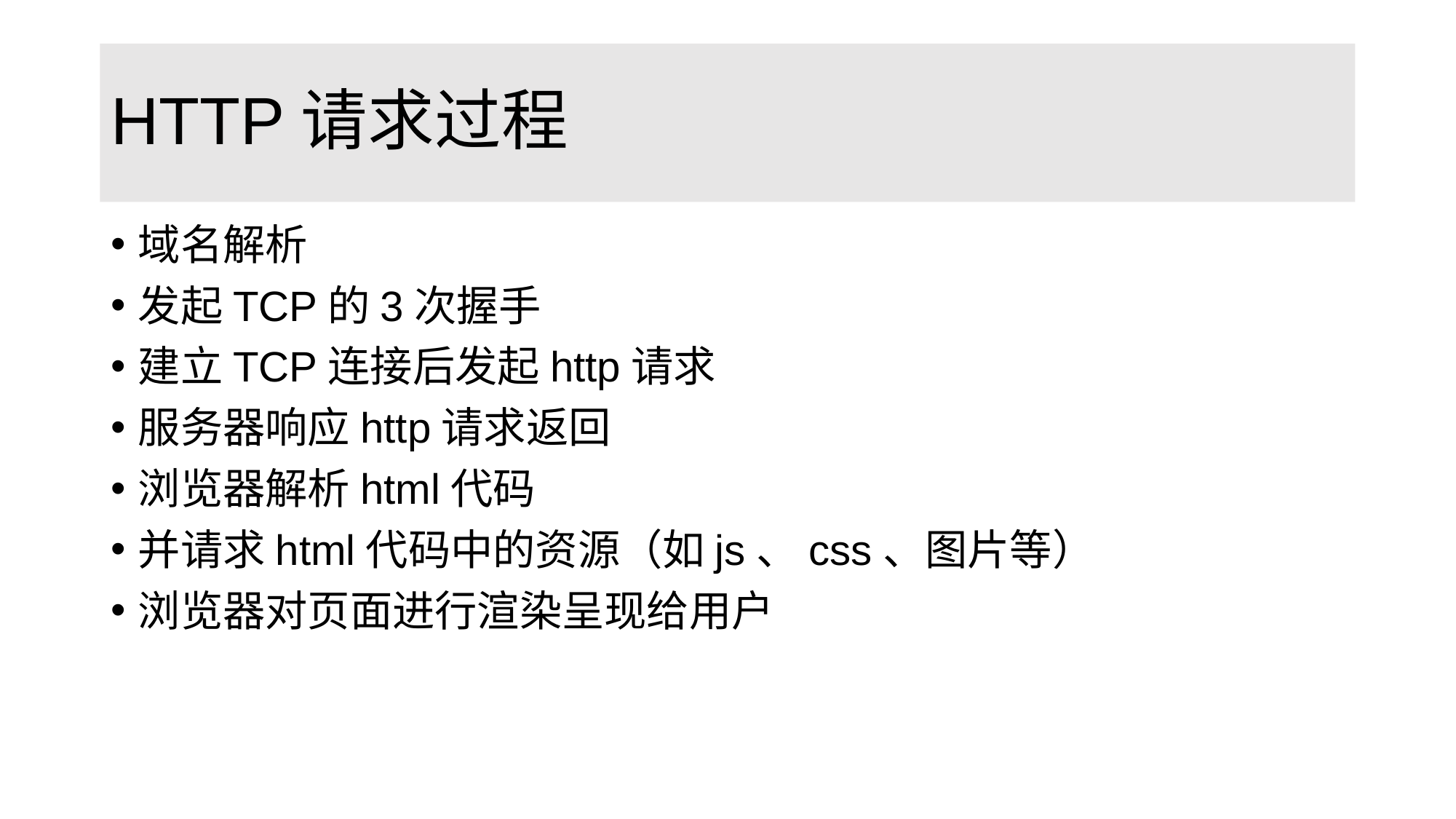

# HTTP请求过程
域名解析
发起TCP的3次握手
建立TCP连接后发起http请求
服务器响应http请求返回
浏览器解析html代码
并请求html代码中的资源（如js、css、图片等）
浏览器对页面进行渲染呈现给用户